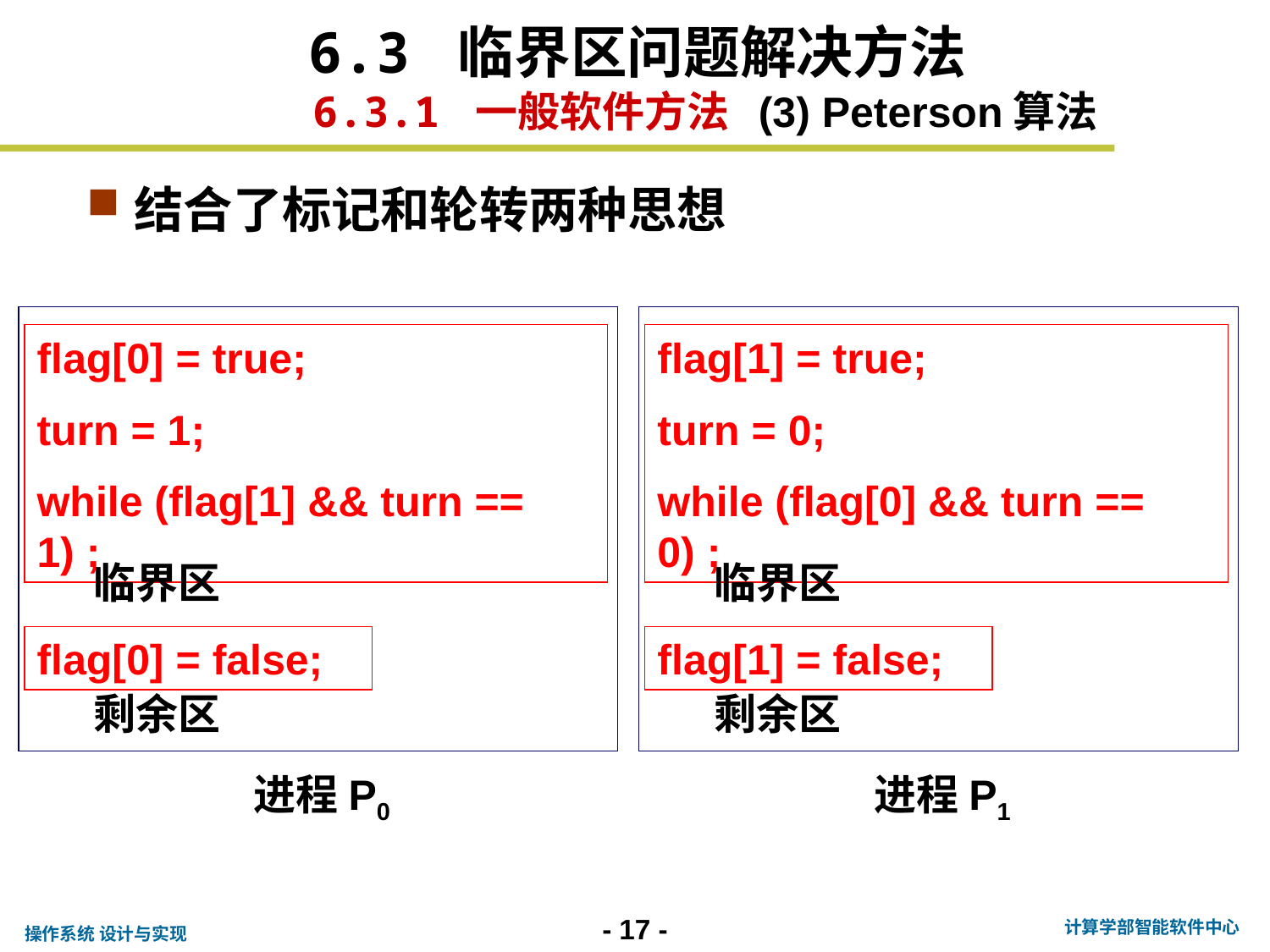

6.3 临界区问题解决方法
6.3.1 一般软件方法  (3) Peterson算法
结合了标记和轮转两种思想

flag[0] = true;
turn = 1;
while (flag[1] && turn == 1) ;
flag[1] = true;
turn = 0;
while (flag[0] && turn == 0) ;
临界区
临界区
flag[0] = false;
flag[1] = false;
剩余区
剩余区
进程P0
进程P1